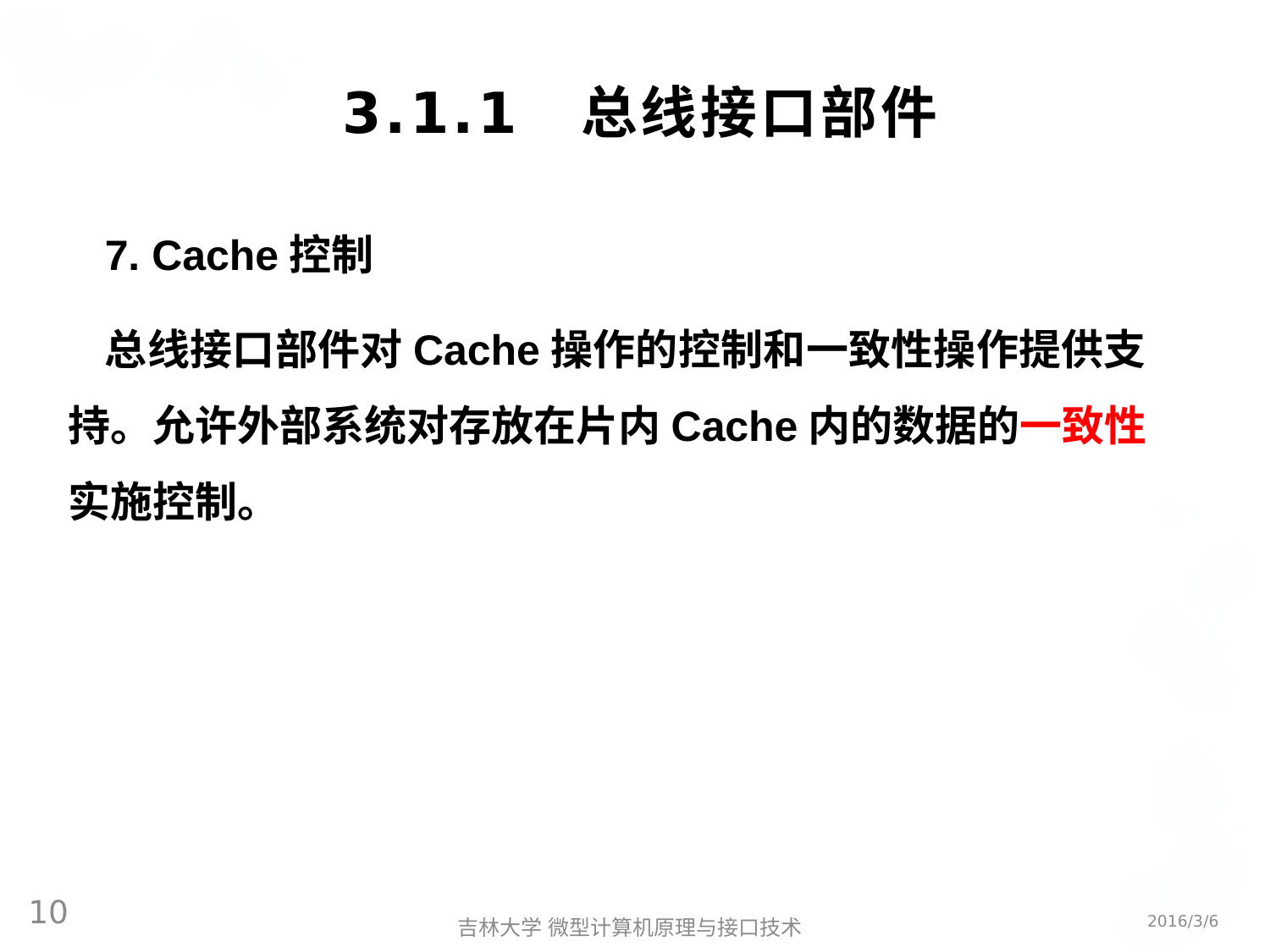

# 3.1.1  总线接口部件
7. Cache控制
总线接口部件对Cache操作的控制和一致性操作提供支持。允许外部系统对存放在片内Cache内的数据的一致性实施控制。

10
2016/3/6
吉林大学 微型计算机原理与接口技术